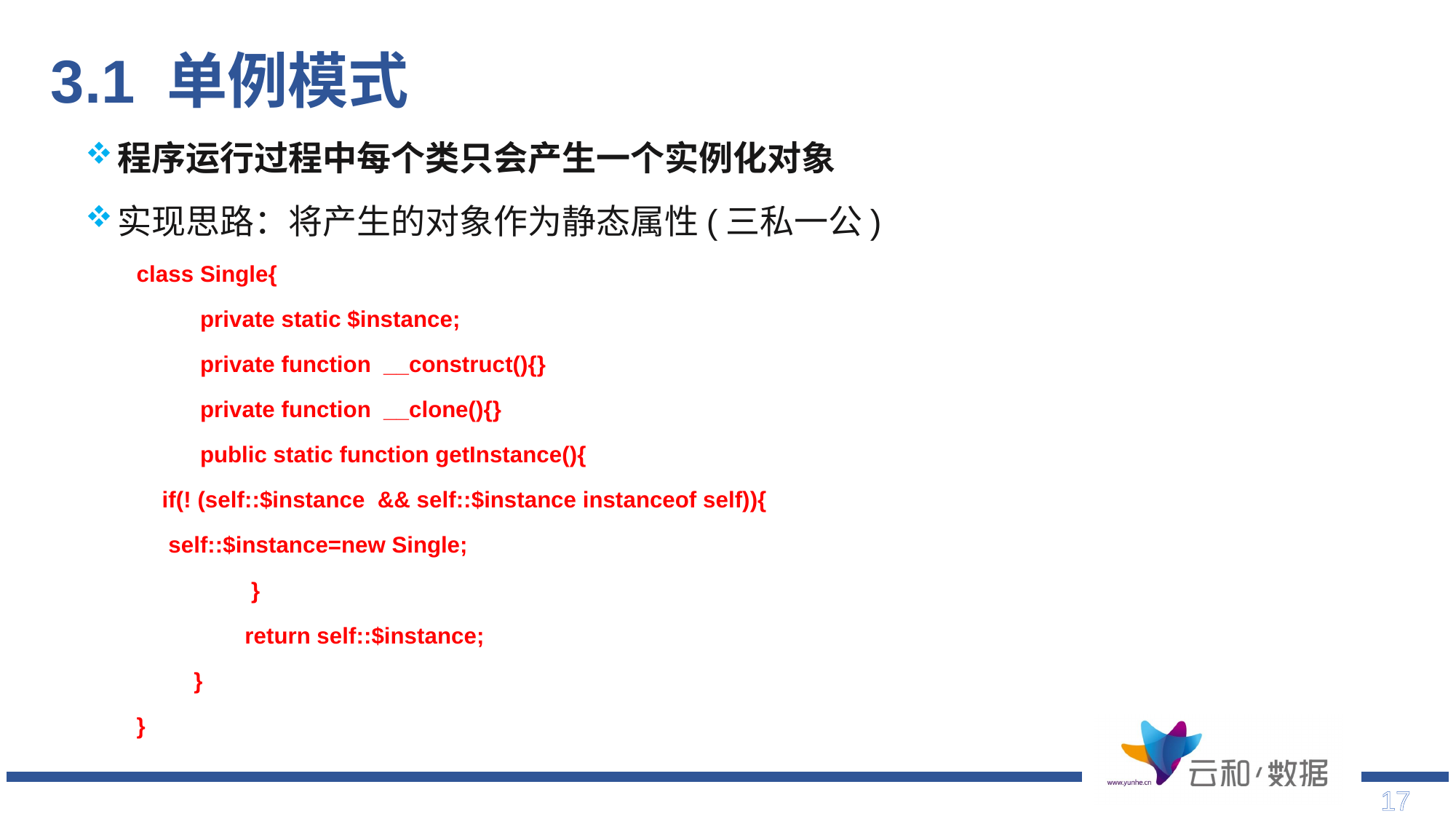

# 3.1 单例模式
程序运行过程中每个类只会产生一个实例化对象
实现思路：将产生的对象作为静态属性(三私一公)
class Single{
          private static $instance;
          private function  __construct(){}
          private function  __clone(){}
          public static function getInstance(){
	    if(! (self::$instance  && self::$instance instanceof self)){
	     self::$instance=new Single;
                  }
                 return self::$instance;
         }
}